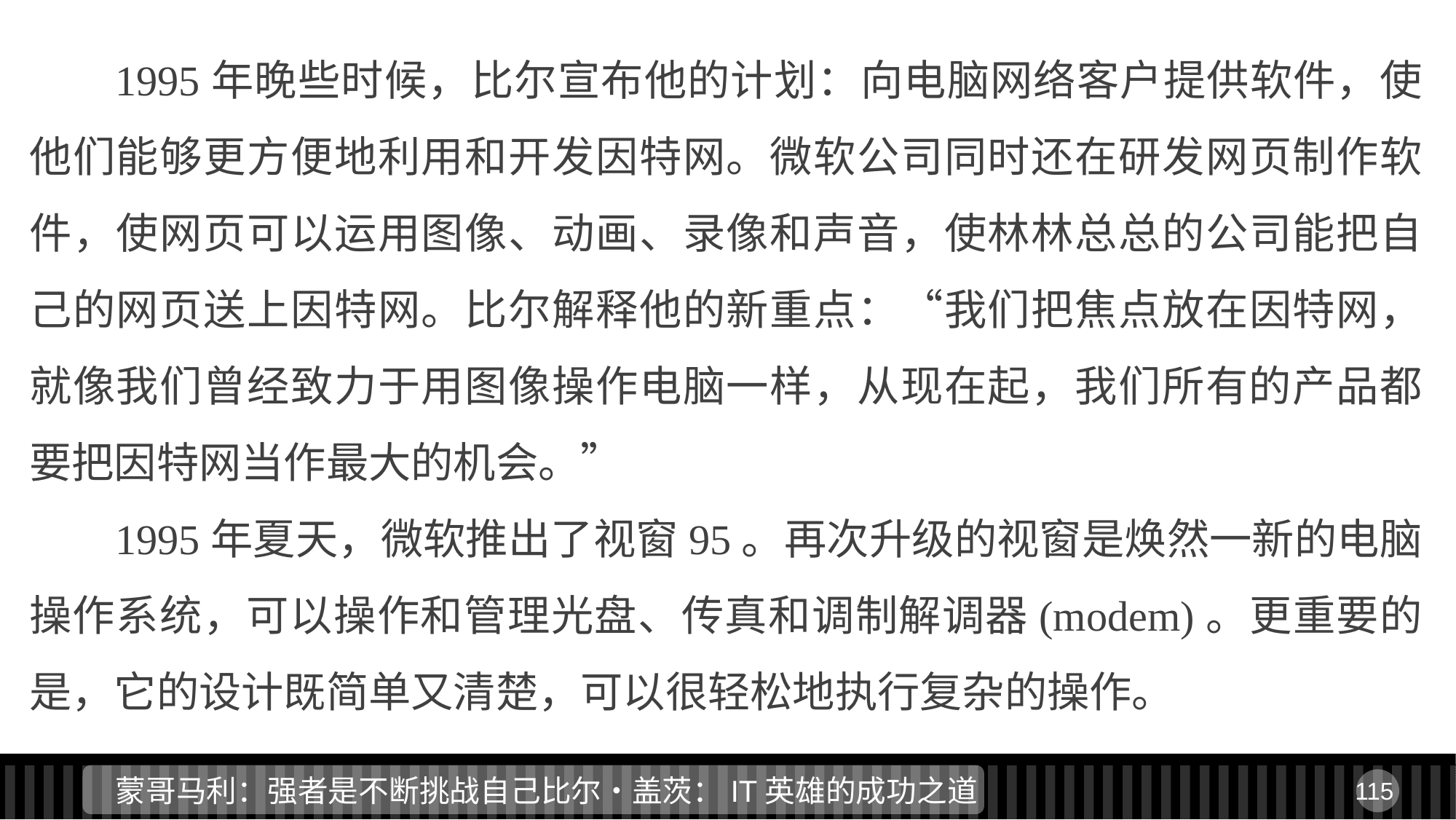

1995年晚些时候，比尔宣布他的计划：向电脑网络客户提供软件，使他们能够更方便地利用和开发因特网。微软公司同时还在研发网页制作软件，使网页可以运用图像、动画、录像和声音，使林林总总的公司能把自己的网页送上因特网。比尔解释他的新重点：“我们把焦点放在因特网，就像我们曾经致力于用图像操作电脑一样，从现在起，我们所有的产品都要把因特网当作最大的机会。”
1995年夏天，微软推出了视窗95。再次升级的视窗是焕然一新的电脑操作系统，可以操作和管理光盘、传真和调制解调器(modem)。更重要的是，它的设计既简单又清楚，可以很轻松地执行复杂的操作。